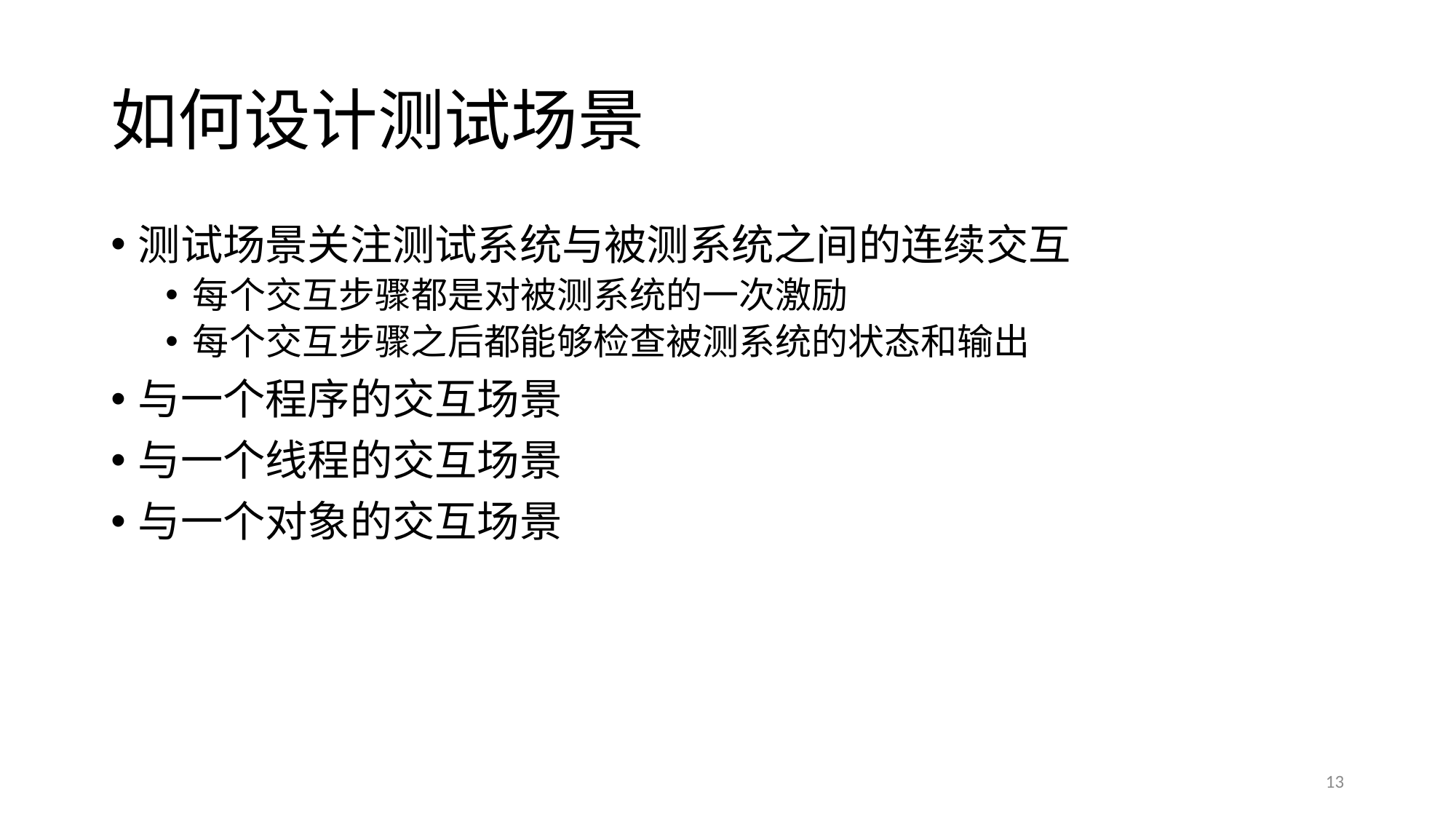

# 如何设计测试场景
测试场景关注测试系统与被测系统之间的连续交互
每个交互步骤都是对被测系统的一次激励
每个交互步骤之后都能够检查被测系统的状态和输出
与一个程序的交互场景
与一个线程的交互场景
与一个对象的交互场景
13